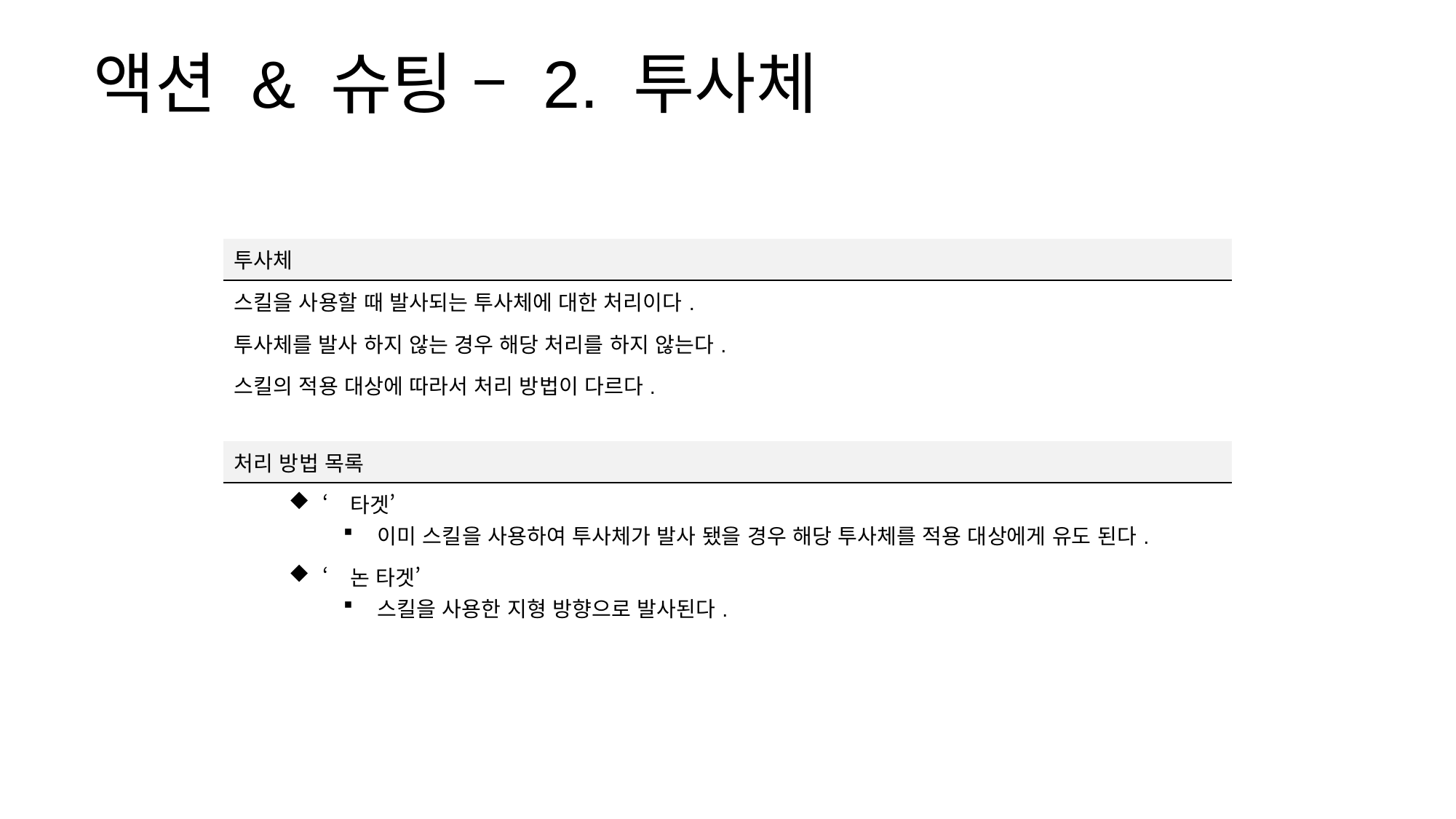

액션 & 슈팅 – 2. 투사체
| 투사체 |
| --- |
| 스킬을 사용할 때 발사되는 투사체에 대한 처리이다. |
| 투사체를 발사 하지 않는 경우 해당 처리를 하지 않는다. |
| 스킬의 적용 대상에 따라서 처리 방법이 다르다. |
|  |
| 처리 방법 목록 |
| ‘타겟’ 이미 스킬을 사용하여 투사체가 발사 됐을 경우 해당 투사체를 적용 대상에게 유도 된다. |
| ‘논 타겟’ 스킬을 사용한 지형 방향으로 발사된다. |